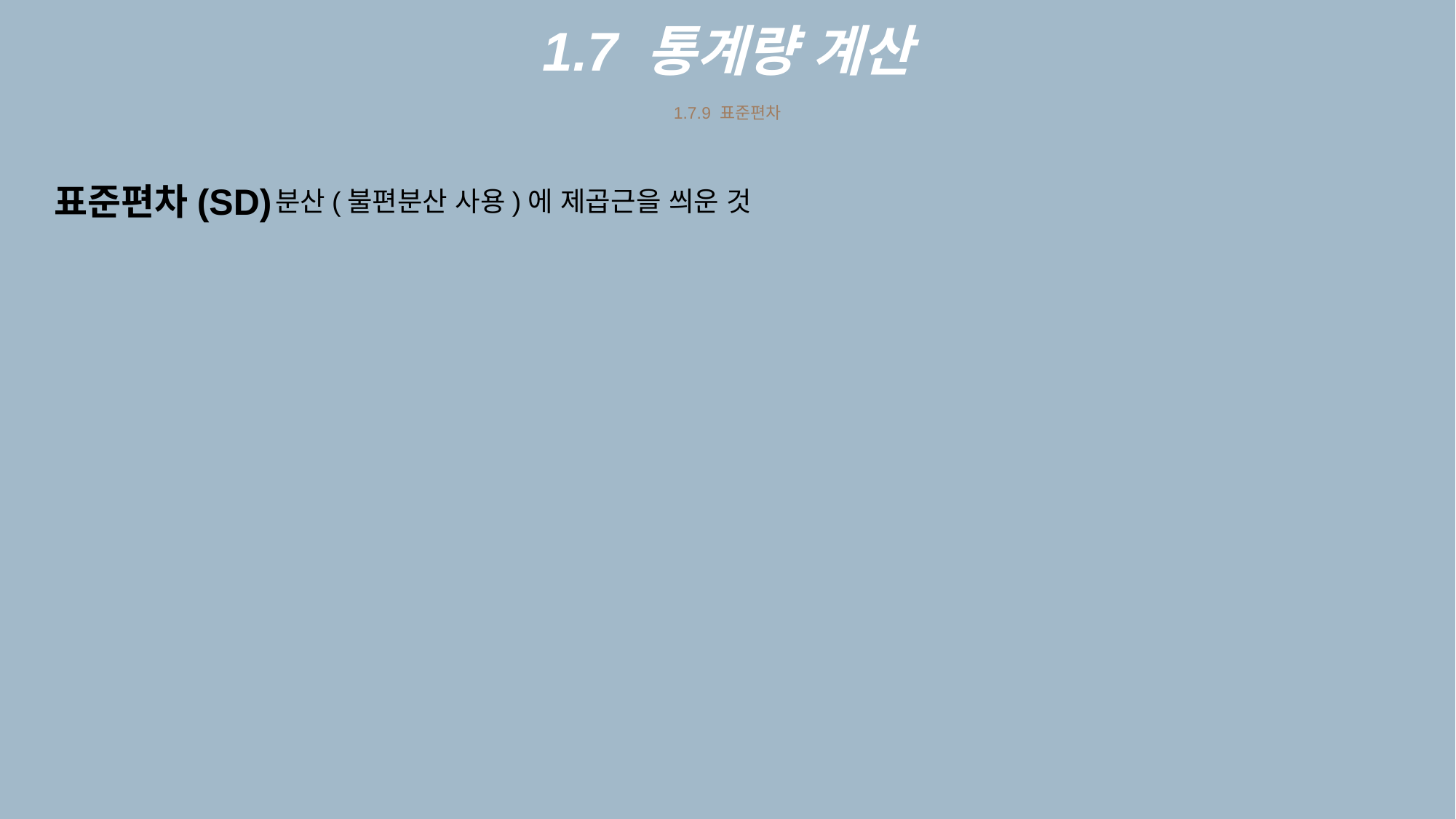

1.7 통계량 계산

1.7.9 표준편차
표준편차(SD)
분산(불편분산 사용)에 제곱근을 씌운 것